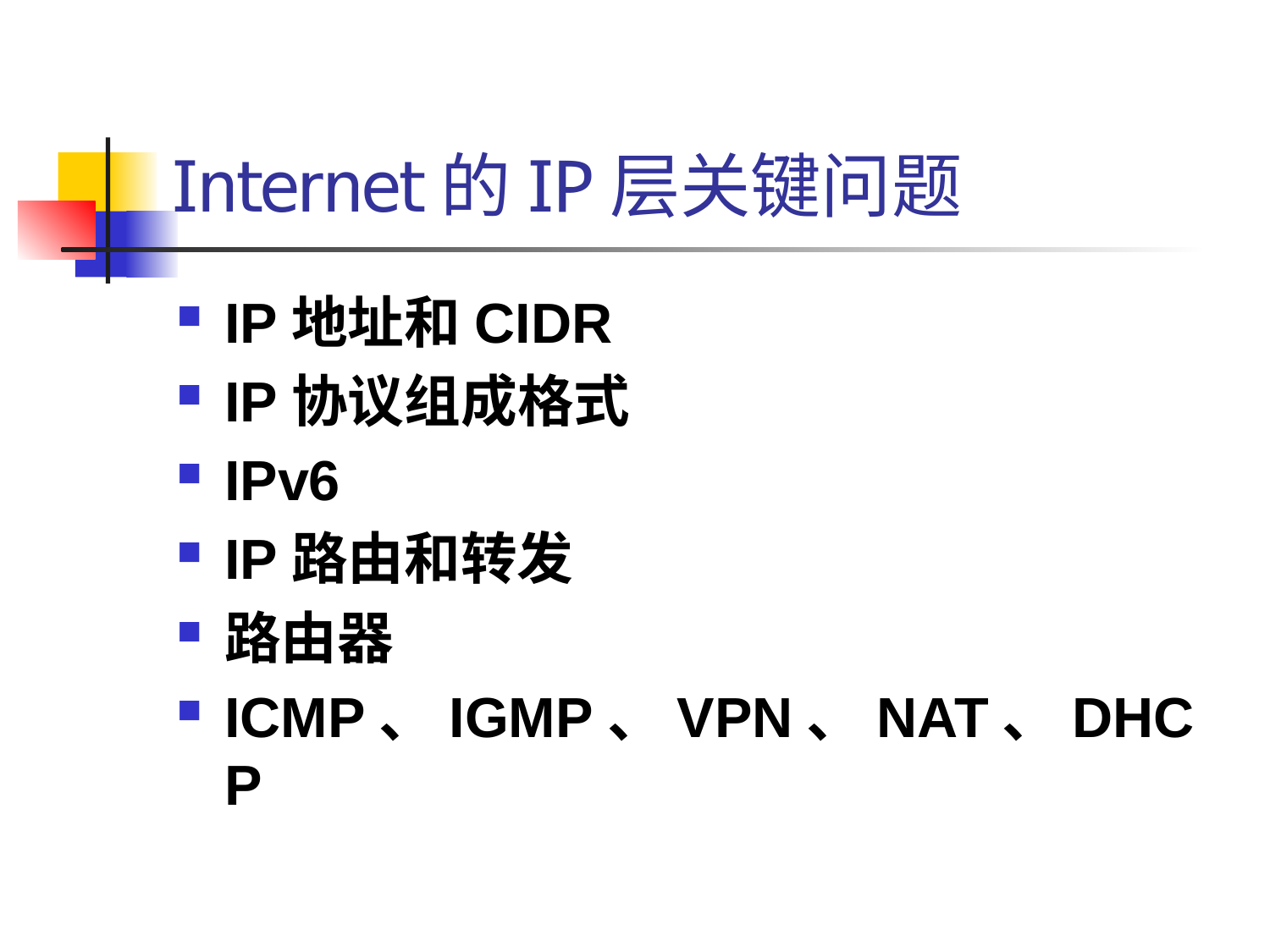

# Internet的IP层关键问题
IP地址和CIDR
IP协议组成格式
IPv6
IP路由和转发
路由器
ICMP、IGMP、VPN、NAT、DHCP